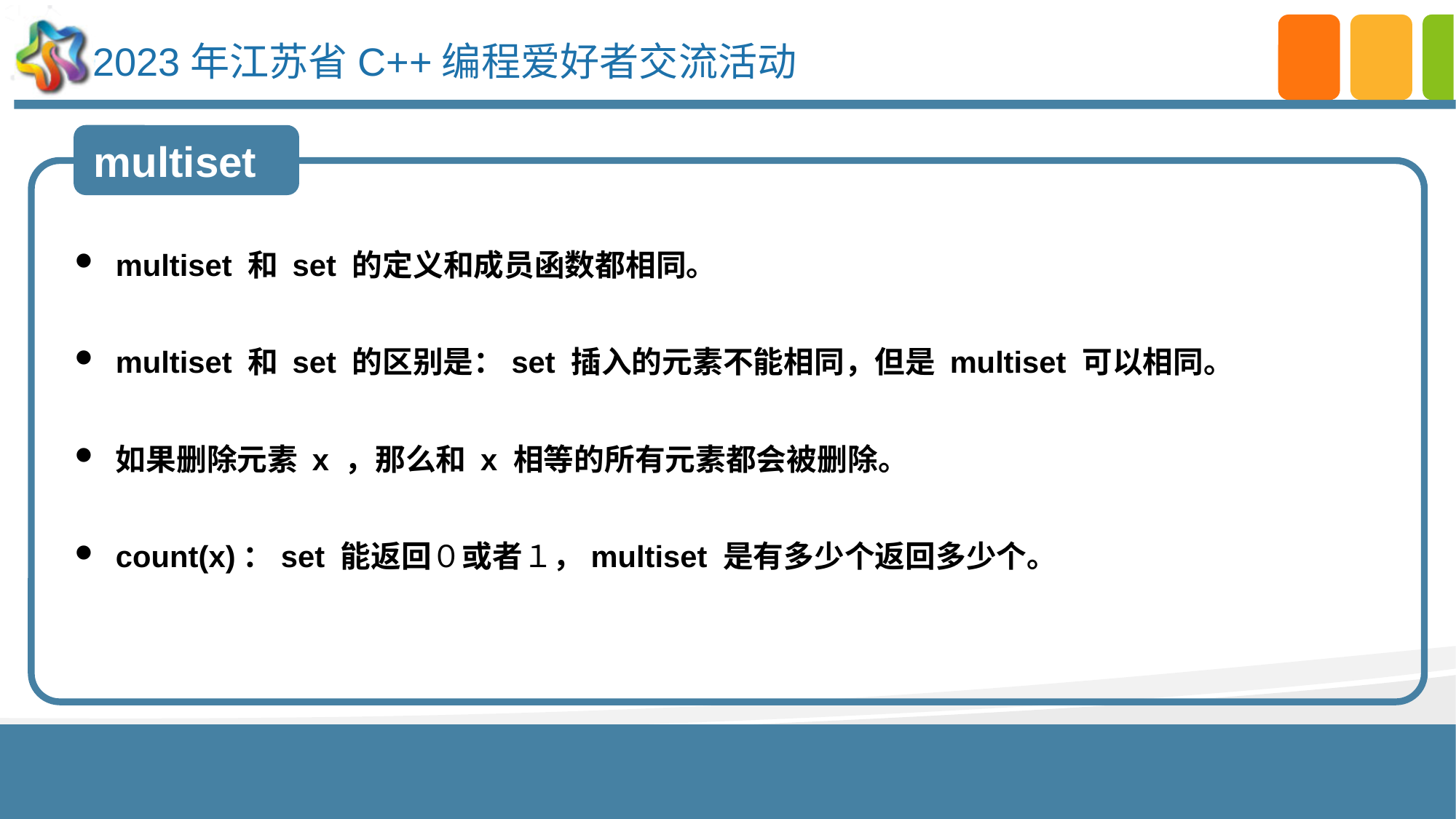

multiset
multiset 和 set 的定义和成员函数都相同。
multiset 和 set 的区别是：set 插入的元素不能相同，但是 multiset 可以相同。
如果删除元素 x ，那么和 x 相等的所有元素都会被删除。
count(x)：set 能返回０或者１，multiset 是有多少个返回多少个。